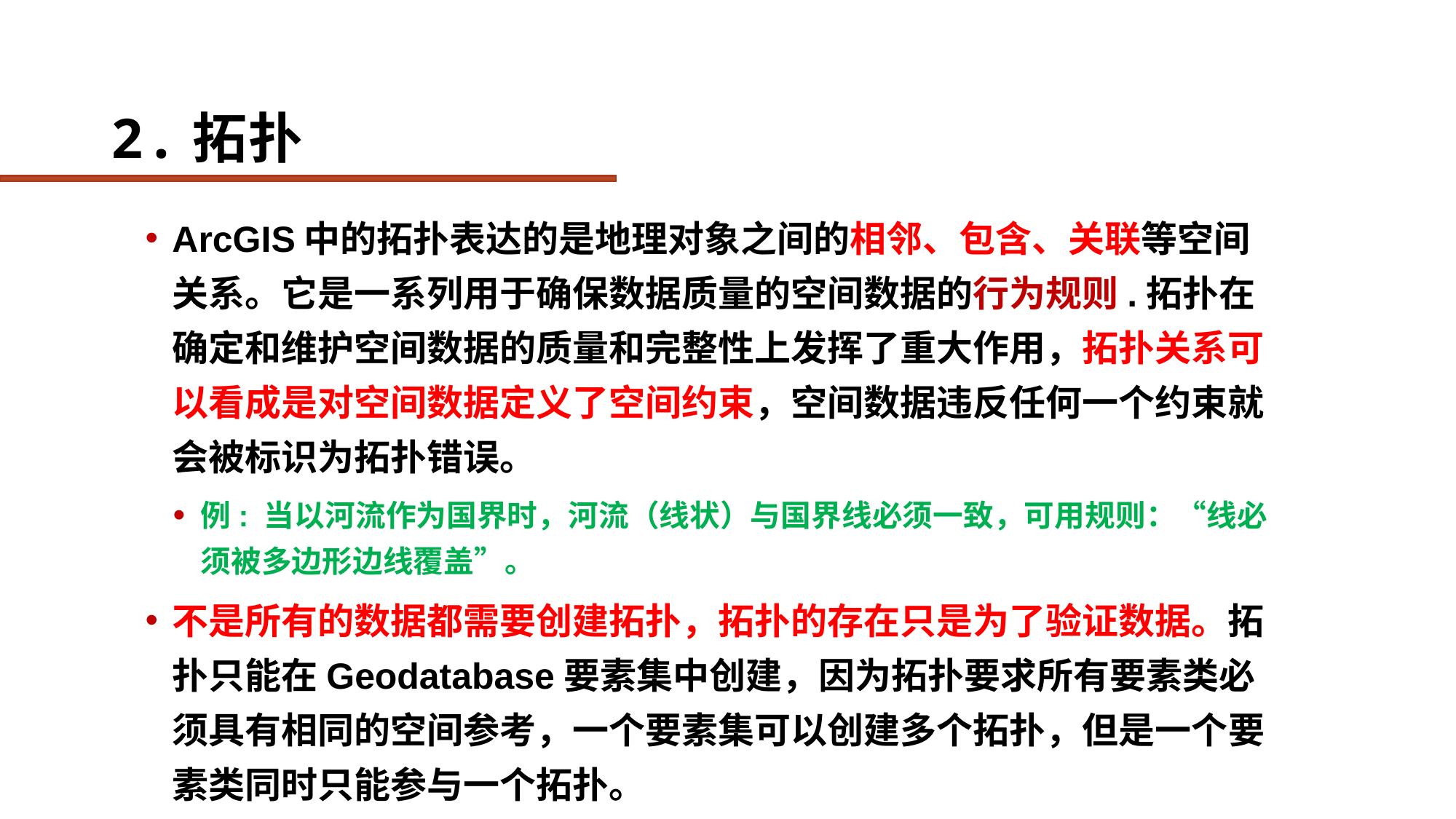

# 2.拓扑
ArcGIS中的拓扑表达的是地理对象之间的相邻、包含、关联等空间关系。它是一系列用于确保数据质量的空间数据的行为规则.拓扑在确定和维护空间数据的质量和完整性上发挥了重大作用，拓扑关系可以看成是对空间数据定义了空间约束，空间数据违反任何一个约束就会被标识为拓扑错误。
例: 当以河流作为国界时，河流（线状）与国界线必须一致，可用规则：“线必须被多边形边线覆盖”。
不是所有的数据都需要创建拓扑，拓扑的存在只是为了验证数据。拓扑只能在Geodatabase要素集中创建，因为拓扑要求所有要素类必须具有相同的空间参考，一个要素集可以创建多个拓扑，但是一个要素类同时只能参与一个拓扑。